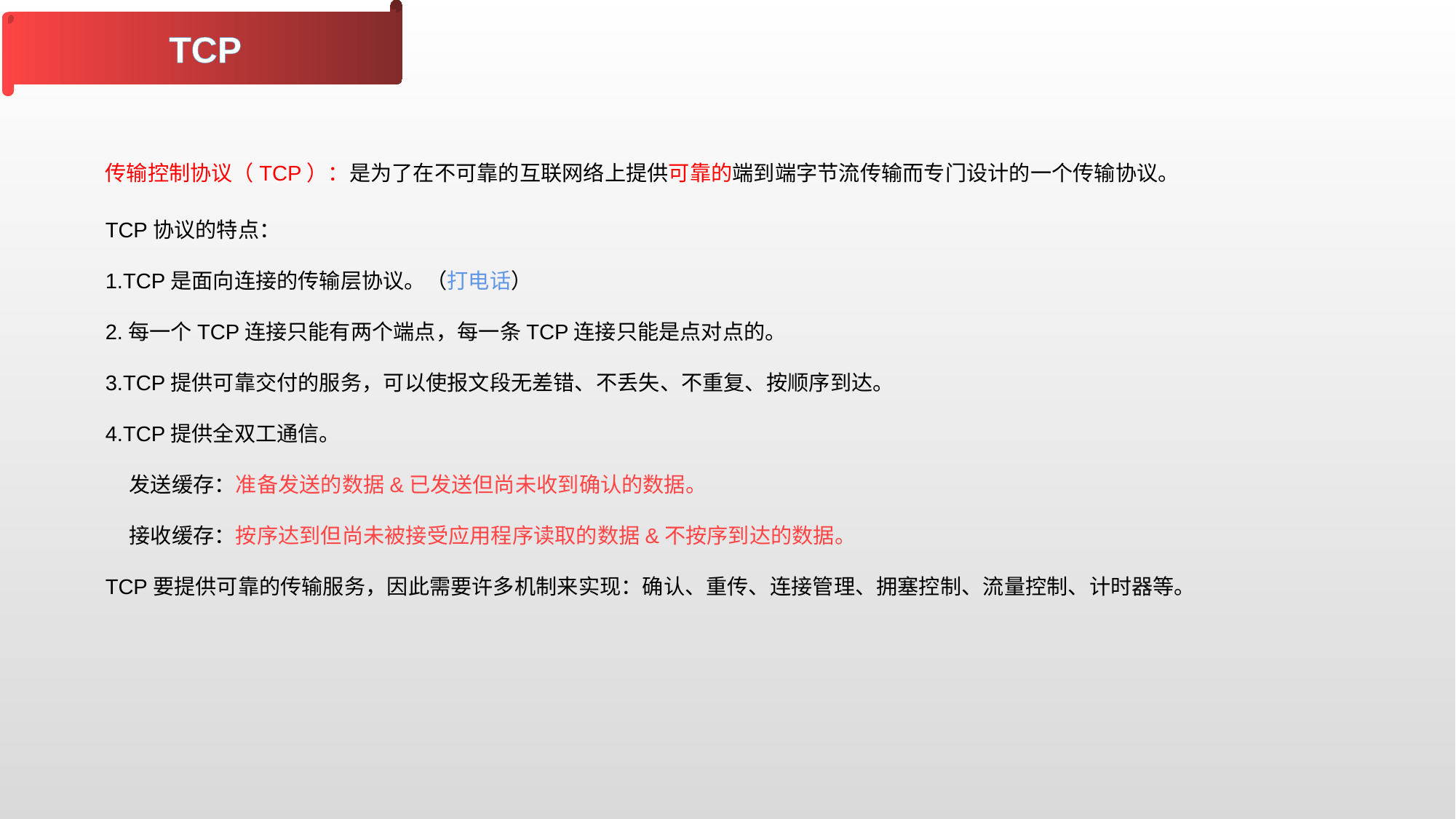

TCP
传输控制协议（TCP）：是为了在不可靠的互联网络上提供可靠的端到端字节流传输而专门设计的一个传输协议。
TCP协议的特点：

1.TCP是面向连接的传输层协议。（打电话）

2.每一个TCP连接只能有两个端点，每一条TCP连接只能是点对点的。

3.TCP提供可靠交付的服务，可以使报文段无差错、不丢失、不重复、按顺序到达。

4.TCP提供全双工通信。

    发送缓存：准备发送的数据&已发送但尚未收到确认的数据。

    接收缓存：按序达到但尚未被接受应用程序读取的数据&不按序到达的数据。

TCP要提供可靠的传输服务，因此需要许多机制来实现：确认、重传、连接管理、拥塞控制、流量控制、计时器等。